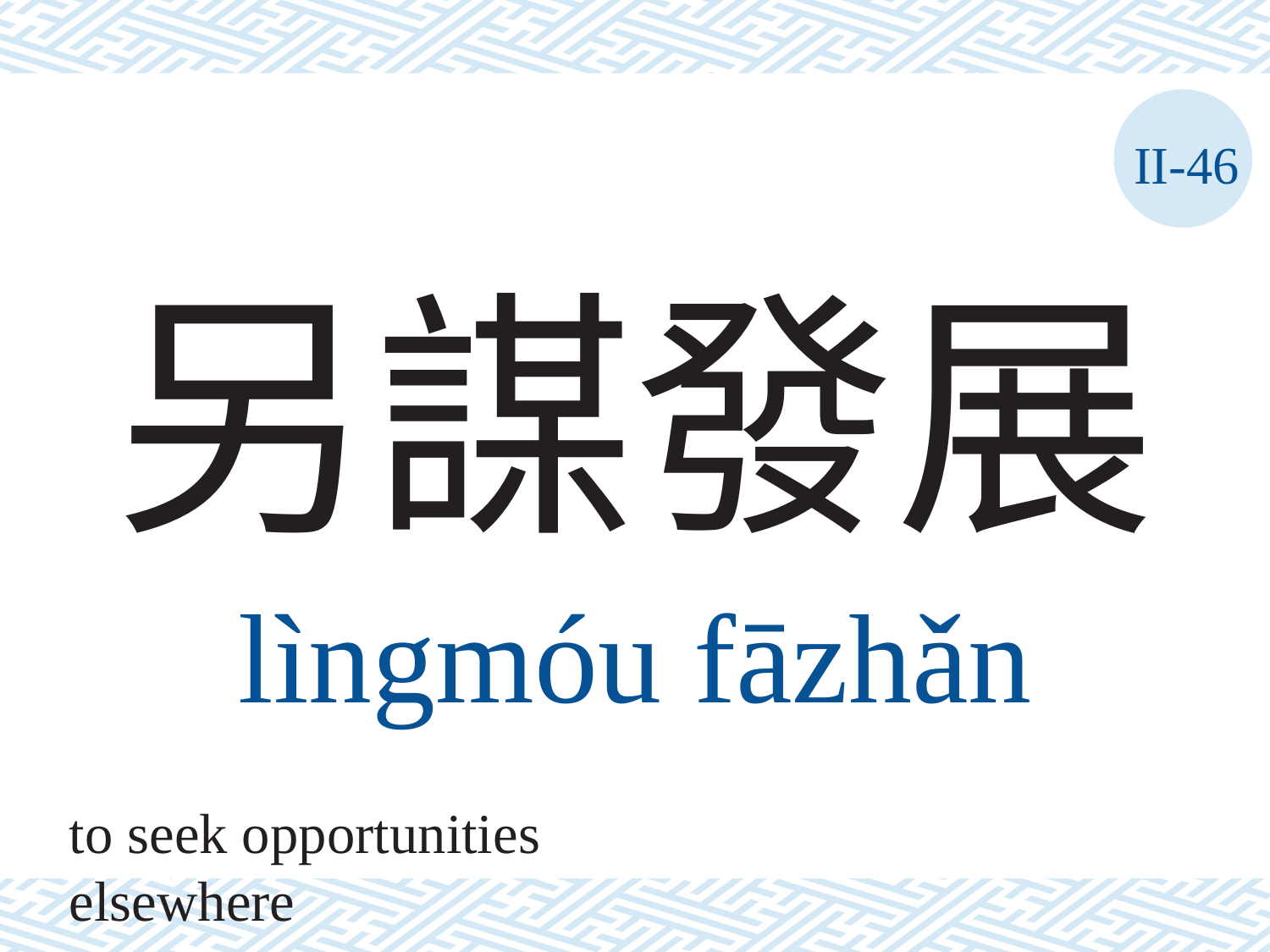

II-46
# 另謀發展
lìngmóu	fāzhǎn
to seek opportunities elsewhere